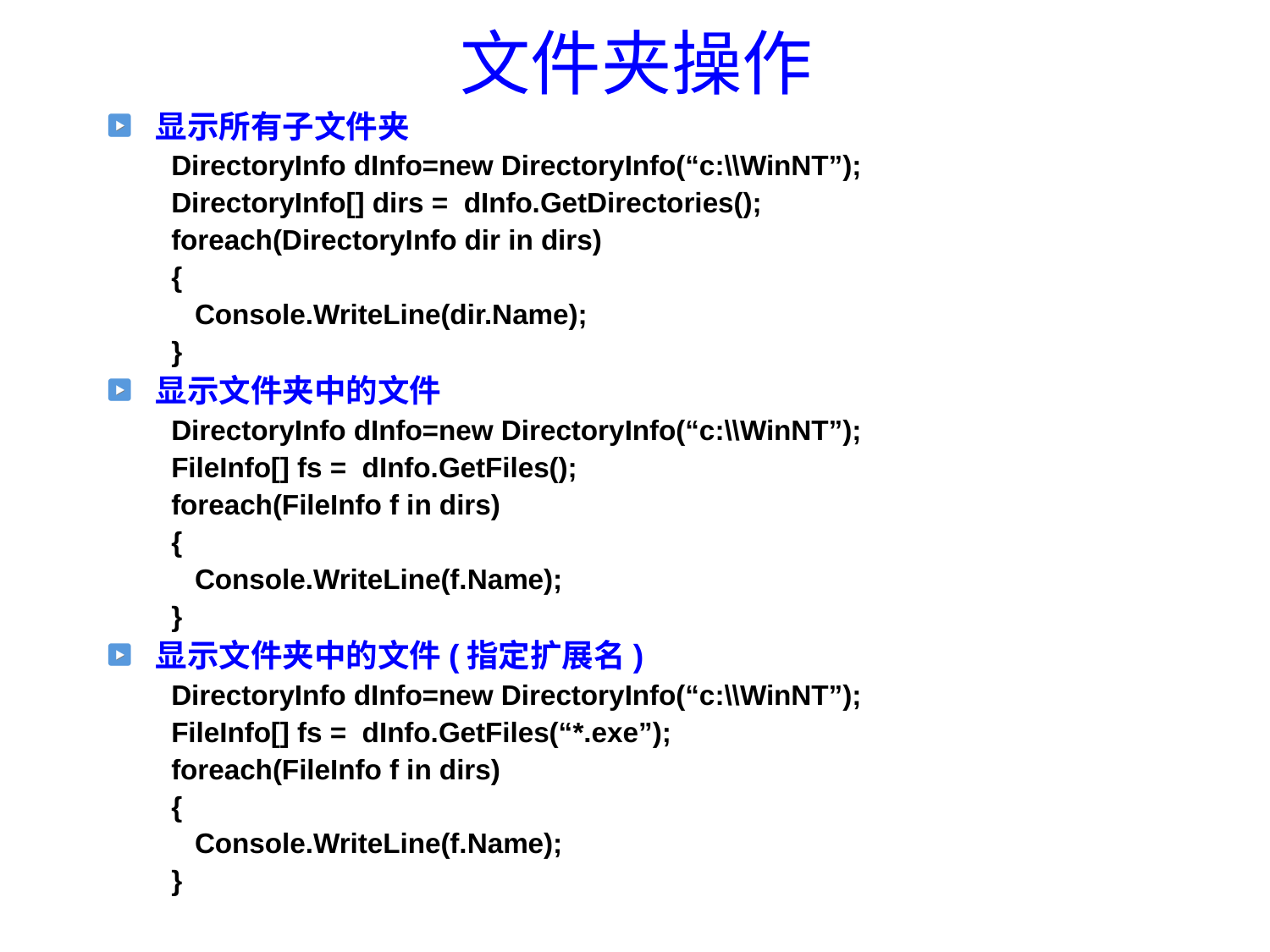

# 文件夹操作
显示所有子文件夹
DirectoryInfo dInfo=new DirectoryInfo(“c:\\WinNT”);
DirectoryInfo[] dirs =  dInfo.GetDirectories();
foreach(DirectoryInfo dir in dirs)
{
   Console.WriteLine(dir.Name);
}
显示文件夹中的文件
DirectoryInfo dInfo=new DirectoryInfo(“c:\\WinNT”);
FileInfo[] fs =  dInfo.GetFiles();
foreach(FileInfo f in dirs)
{
   Console.WriteLine(f.Name);
}
显示文件夹中的文件(指定扩展名)
DirectoryInfo dInfo=new DirectoryInfo(“c:\\WinNT”);
FileInfo[] fs =  dInfo.GetFiles(“*.exe”);
foreach(FileInfo f in dirs)
{
   Console.WriteLine(f.Name);
}